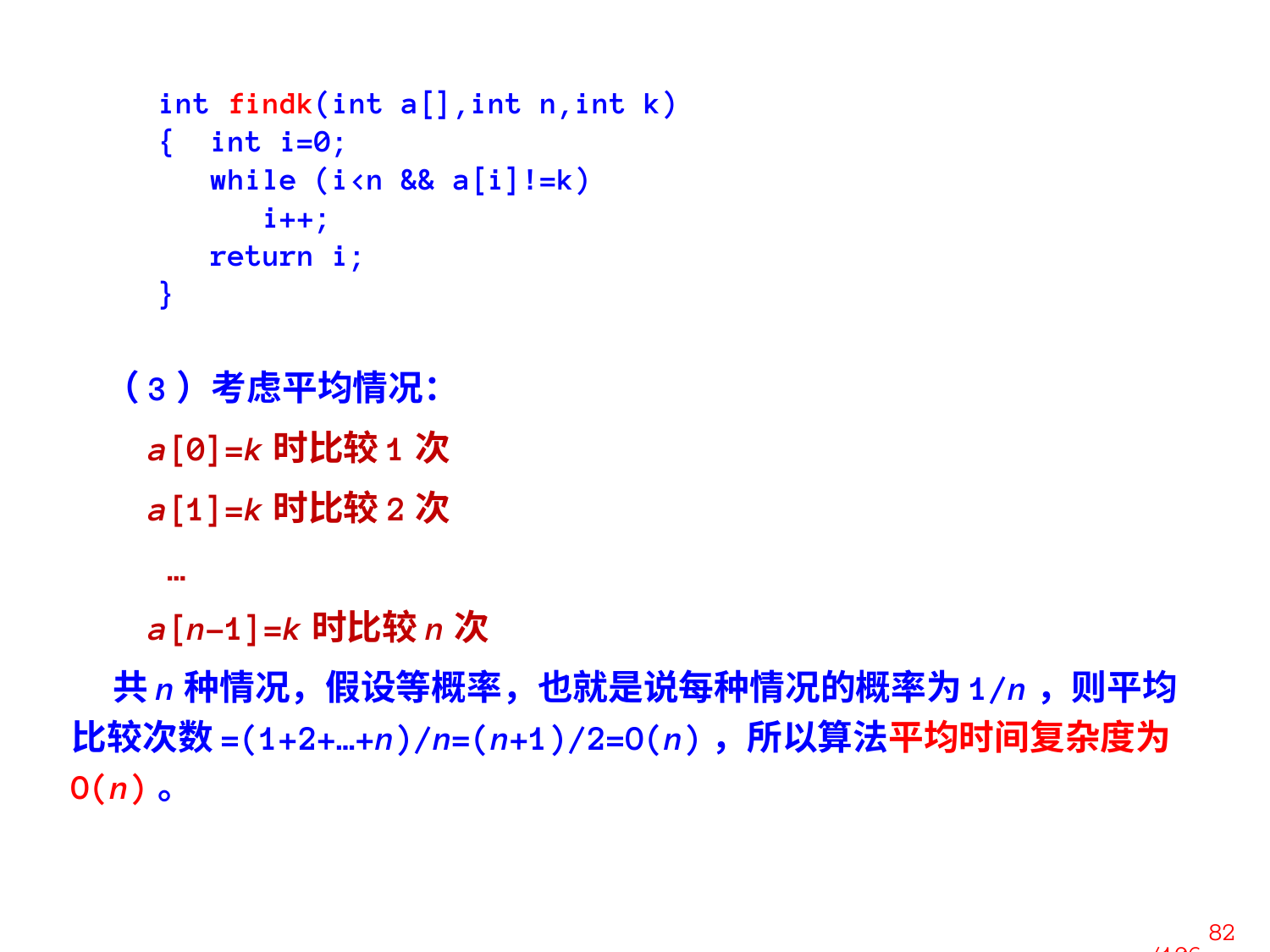

int findk(int a[],int n,int k)
{  int i=0;
   while (i<n && a[i]!=k)
      i++;
   return i;
}
   （3）考虑平均情况：
    a[0]=k时比较1次
    a[1]=k时比较2次
     …
    a[n-1]=k时比较n次
    共n种情况，假设等概率，也就是说每种情况的概率为1/n，则平均比较次数=(1+2+…+n)/n=(n+1)/2=O(n)，所以算法平均时间复杂度为O(n)。
                 82/106